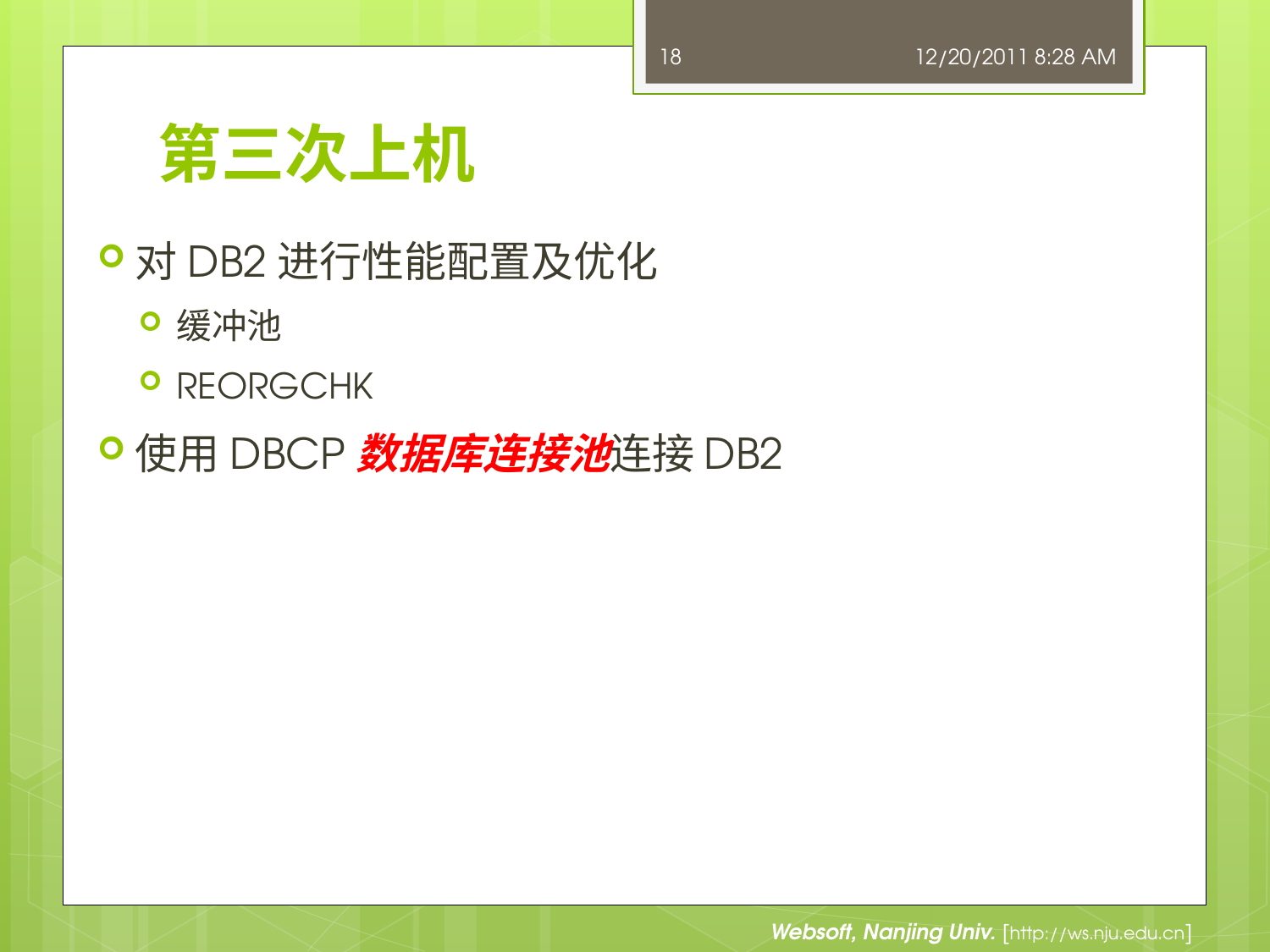

18
12/20/2011 8:28 AM
# 第三次上机
对DB2进行性能配置及优化
缓冲池
REORGCHK
使用DBCP数据库连接池连接DB2
Websoft, Nanjing Univ. [http://ws.nju.edu.cn]